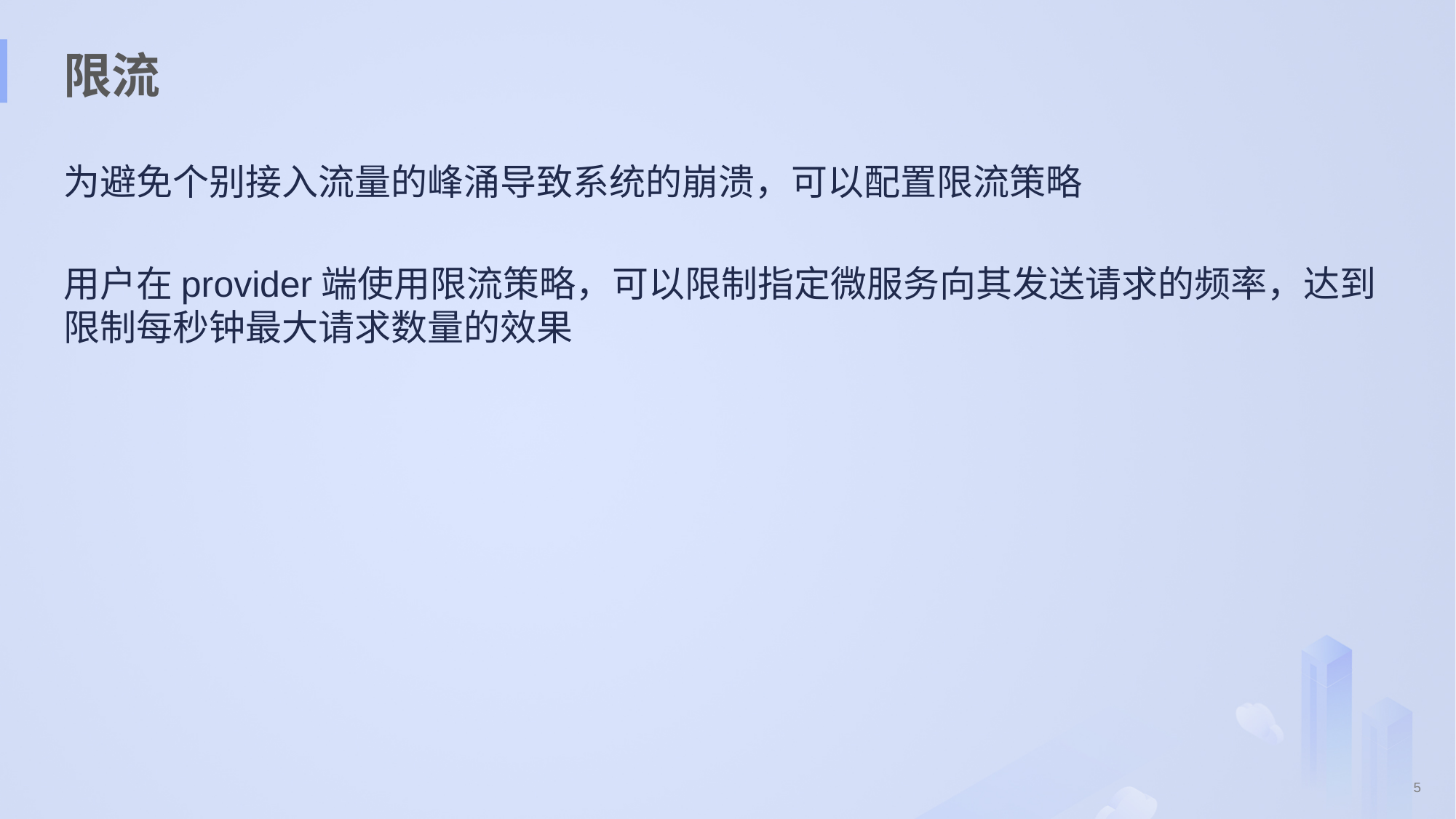

# 限流
为避免个别接入流量的峰涌导致系统的崩溃，可以配置限流策略

用户在provider端使用限流策略，可以限制指定微服务向其发送请求的频率，达到限制每秒钟最大请求数量的效果